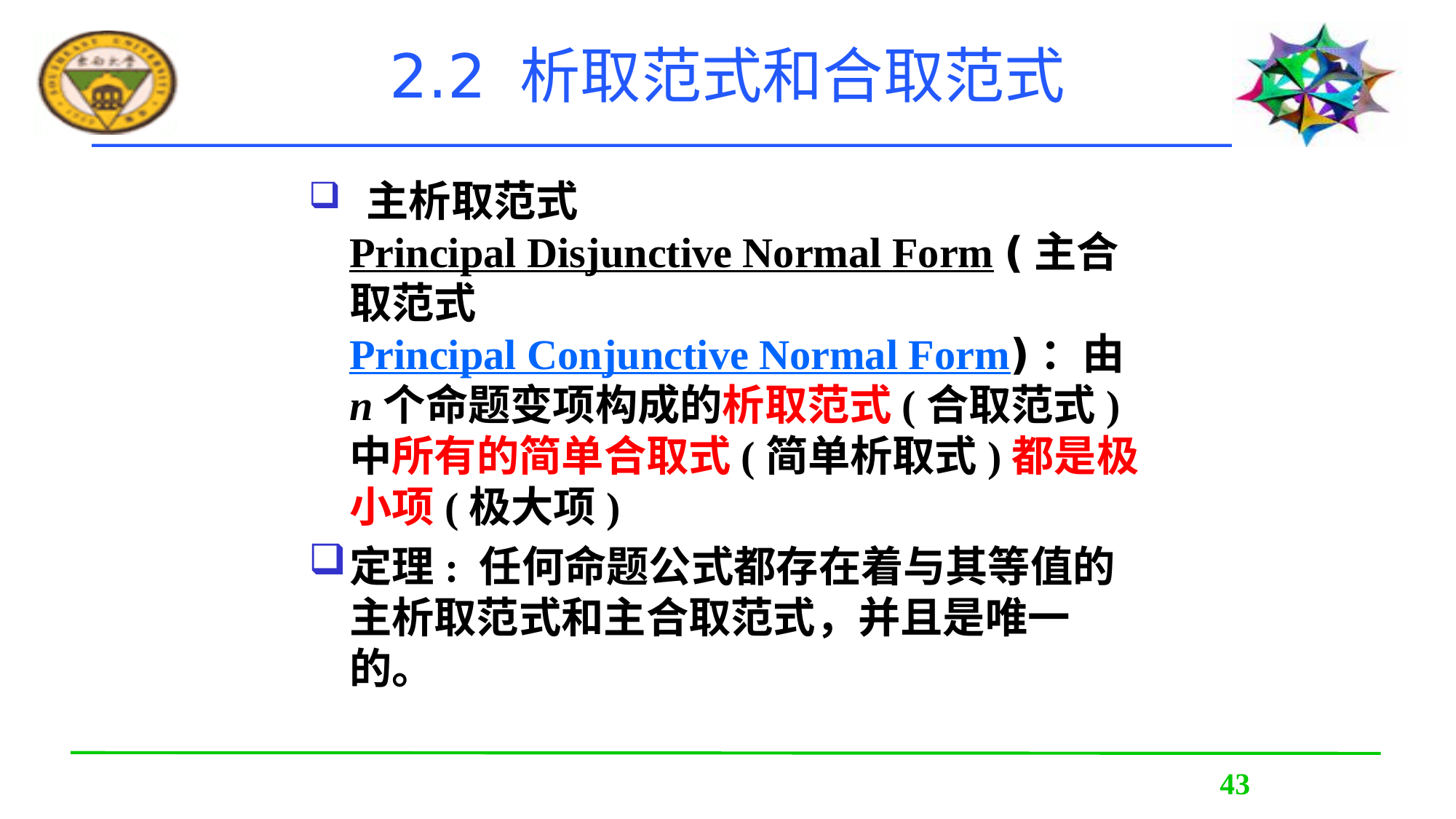

# 2.2 析取范式和合取范式
 主析取范式 Principal Disjunctive Normal Form (主合取范式 Principal Conjunctive Normal Form)：由n个命题变项构成的析取范式(合取范式)中所有的简单合取式(简单析取式)都是极小项(极大项)
定理: 任何命题公式都存在着与其等值的主析取范式和主合取范式，并且是唯一的。